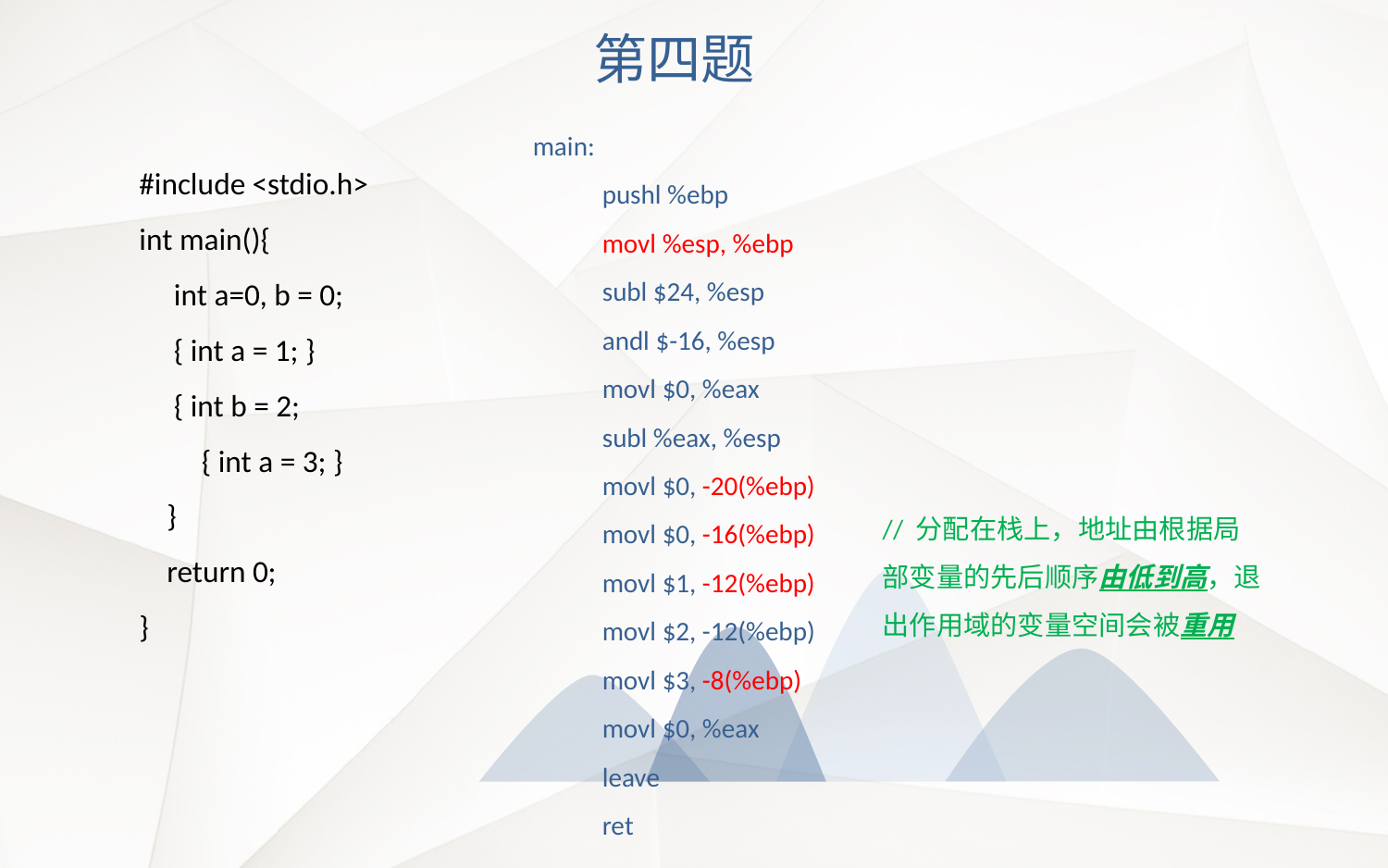

第四题
main:
pushl %ebp
movl %esp, %ebp
subl $24, %esp
andl $-16, %esp
movl $0, %eax
subl %eax, %esp
movl $0, -20(%ebp)
movl $0, -16(%ebp)
movl $1, -12(%ebp)
movl $2, -12(%ebp)
movl $3, -8(%ebp)
movl $0, %eax
leave
ret
// 分配在栈上，地址由根据局部变量的先后顺序由低到高，退出作用域的变量空间会被重用
#include <stdio.h>
int main(){
     int a=0, b = 0;
     { int a = 1; }
     { int b = 2;
         { int a = 3; }
    }
    return 0;
}